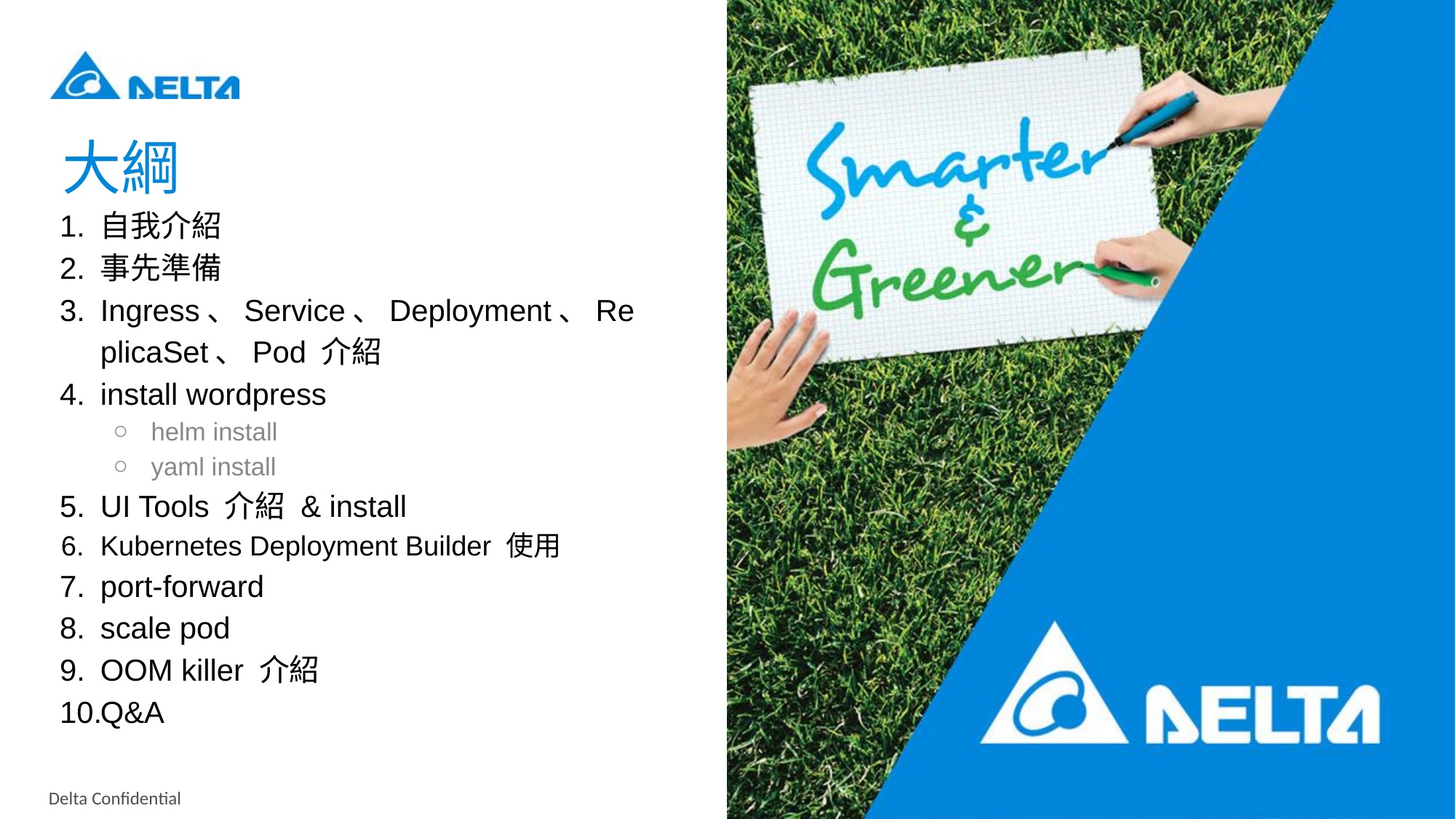

# 大綱
自我介紹
事先準備
Ingress、Service、Deployment、ReplicaSet、Pod 介紹
install wordpress
helm install
yaml install
UI Tools 介紹 & install
Kubernetes Deployment Builder 使用
port-forward
scale pod
OOM killer 介紹
Q&A